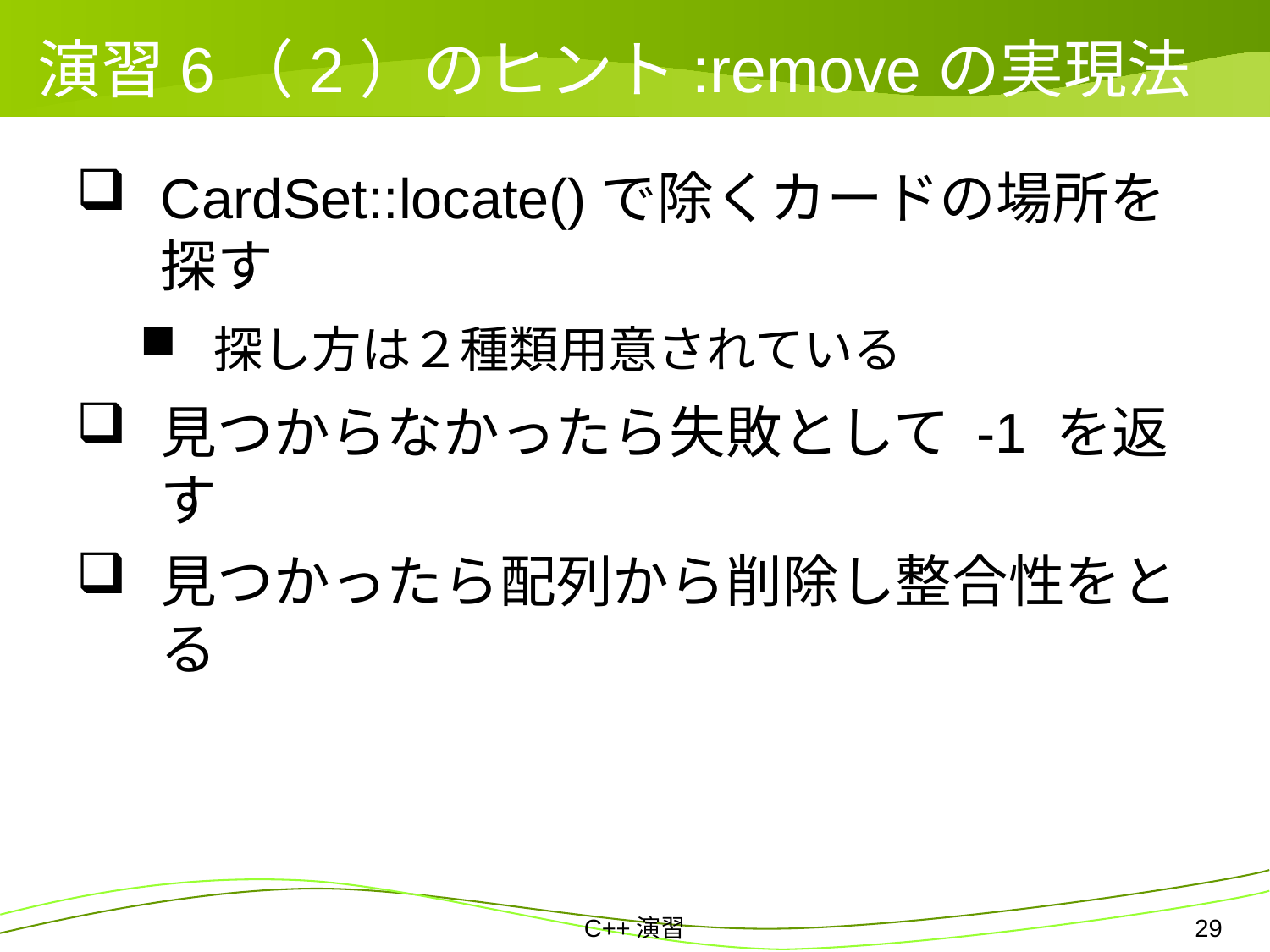

# 演習6（2）のヒント:removeの実現法
CardSet::locate()で除くカードの場所を探す
探し方は２種類用意されている
見つからなかったら失敗として -1 を返す
見つかったら配列から削除し整合性をとる
C++演習
29